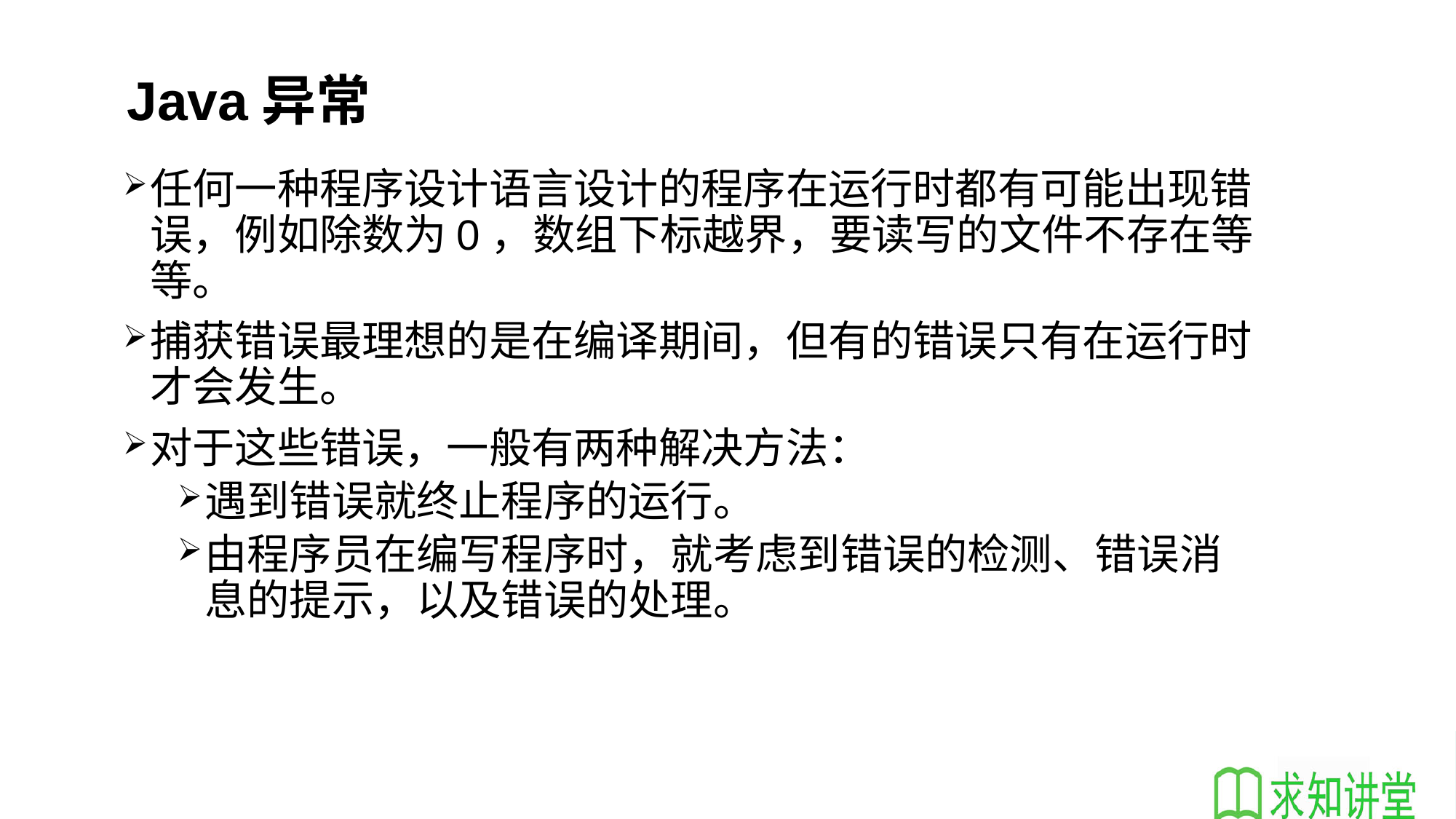

# Java异常
任何一种程序设计语言设计的程序在运行时都有可能出现错误，例如除数为0，数组下标越界，要读写的文件不存在等等。
捕获错误最理想的是在编译期间，但有的错误只有在运行时才会发生。
对于这些错误，一般有两种解决方法：
遇到错误就终止程序的运行。
由程序员在编写程序时，就考虑到错误的检测、错误消息的提示，以及错误的处理。